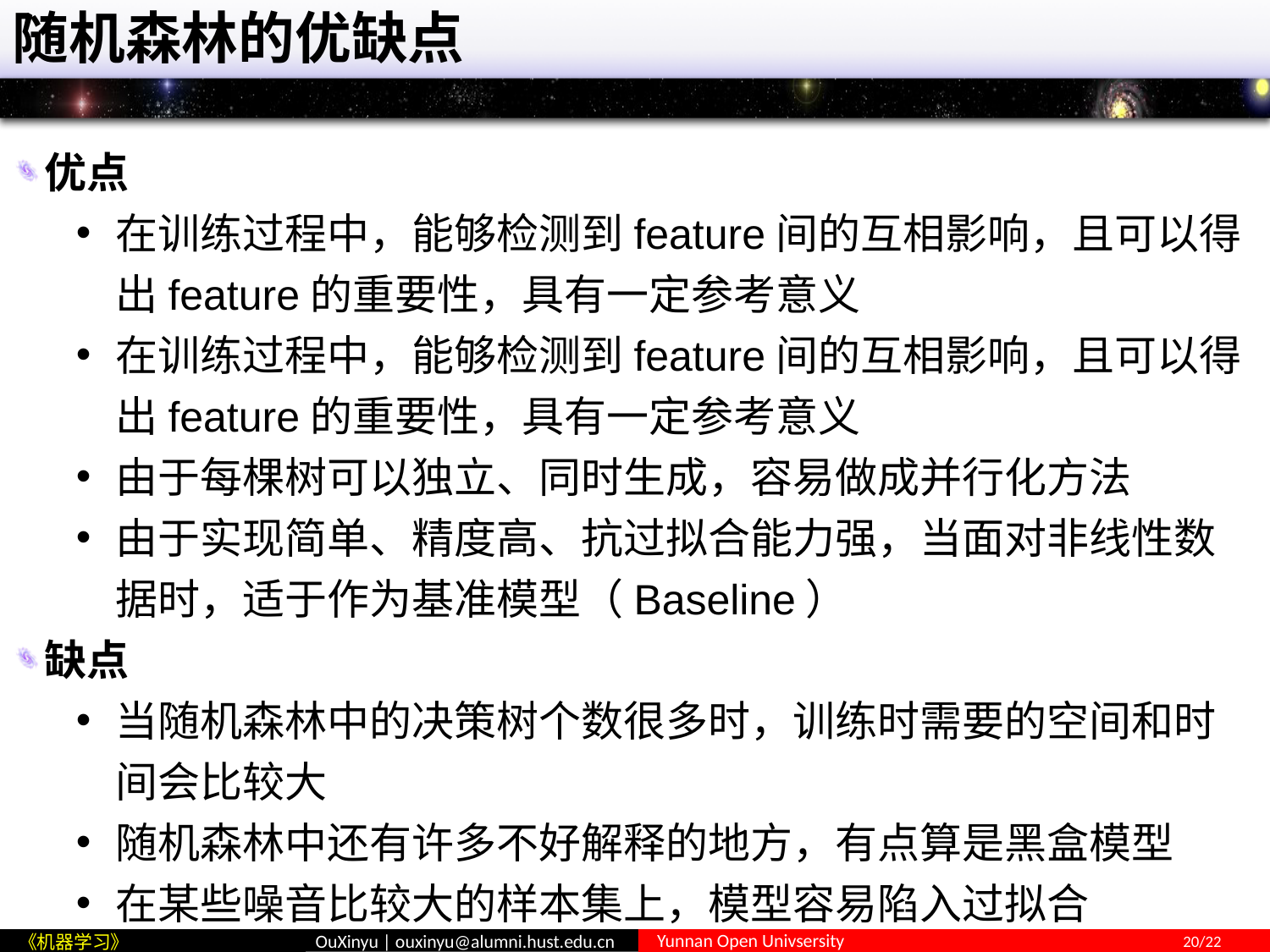

# 随机森林的优缺点
优点
在训练过程中，能够检测到feature间的互相影响，且可以得出feature的重要性，具有一定参考意义
在训练过程中，能够检测到feature间的互相影响，且可以得出feature的重要性，具有一定参考意义
由于每棵树可以独立、同时生成，容易做成并行化方法
由于实现简单、精度高、抗过拟合能力强，当面对非线性数据时，适于作为基准模型（Baseline）
缺点
当随机森林中的决策树个数很多时，训练时需要的空间和时间会比较大
随机森林中还有许多不好解释的地方，有点算是黑盒模型
在某些噪音比较大的样本集上，模型容易陷入过拟合